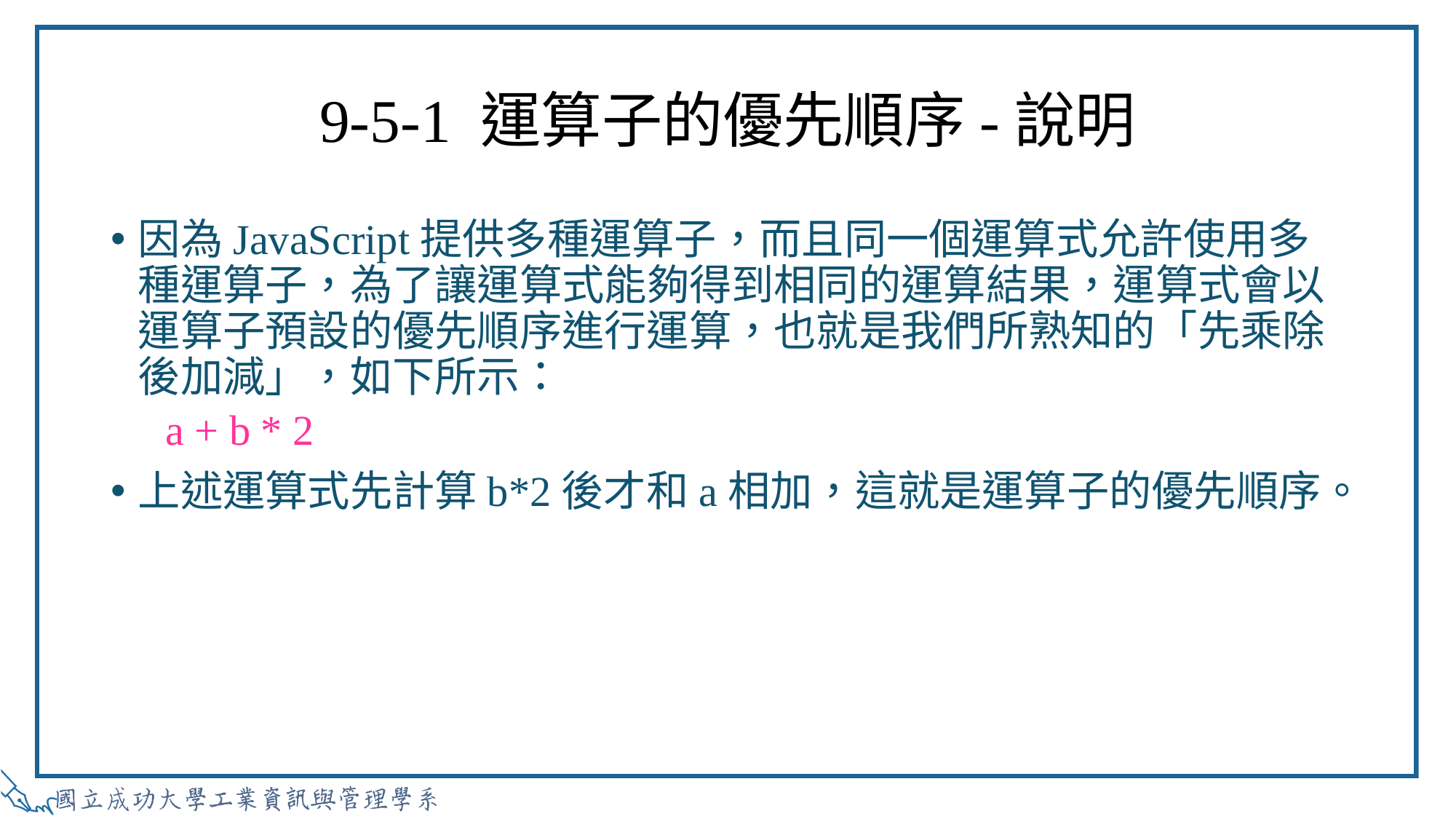

# 9-5-1 運算子的優先順序-說明
因為JavaScript提供多種運算子，而且同一個運算式允許使用多種運算子，為了讓運算式能夠得到相同的運算結果，運算式會以運算子預設的優先順序進行運算，也就是我們所熟知的「先乘除後加減」，如下所示：
a + b * 2
上述運算式先計算b*2後才和a相加，這就是運算子的優先順序。